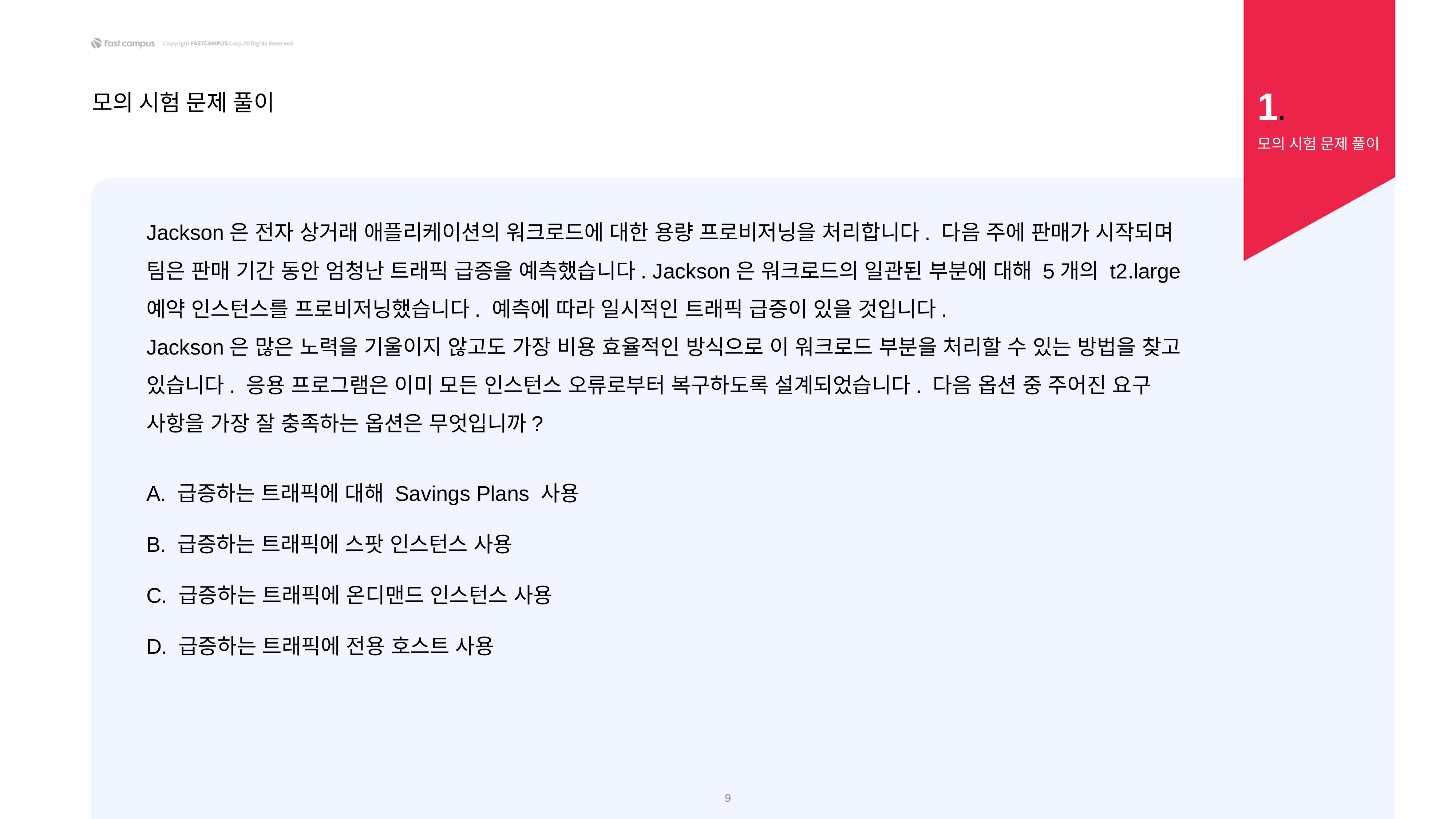

1.
모의 시험 문제 풀이
모의 시험 문제 풀이
Jackson은 전자 상거래 애플리케이션의 워크로드에 대한 용량 프로비저닝을 처리합니다. 다음 주에 판매가 시작되며 팀은 판매 기간 동안 엄청난 트래픽 급증을 예측했습니다. Jackson은 워크로드의 일관된 부분에 대해 5개의 t2.large 예약 인스턴스를 프로비저닝했습니다. 예측에 따라 일시적인 트래픽 급증이 있을 것입니다.
Jackson은 많은 노력을 기울이지 않고도 가장 비용 효율적인 방식으로 이 워크로드 부분을 처리할 수 있는 방법을 찾고 있습니다. 응용 프로그램은 이미 모든 인스턴스 오류로부터 복구하도록 설계되었습니다. 다음 옵션 중 주어진 요구 사항을 가장 잘 충족하는 옵션은 무엇입니까?
A. 급증하는 트래픽에 대해 Savings Plans 사용
B. 급증하는 트래픽에 스팟 인스턴스 사용
C. 급증하는 트래픽에 온디맨드 인스턴스 사용
D. 급증하는 트래픽에 전용 호스트 사용
9